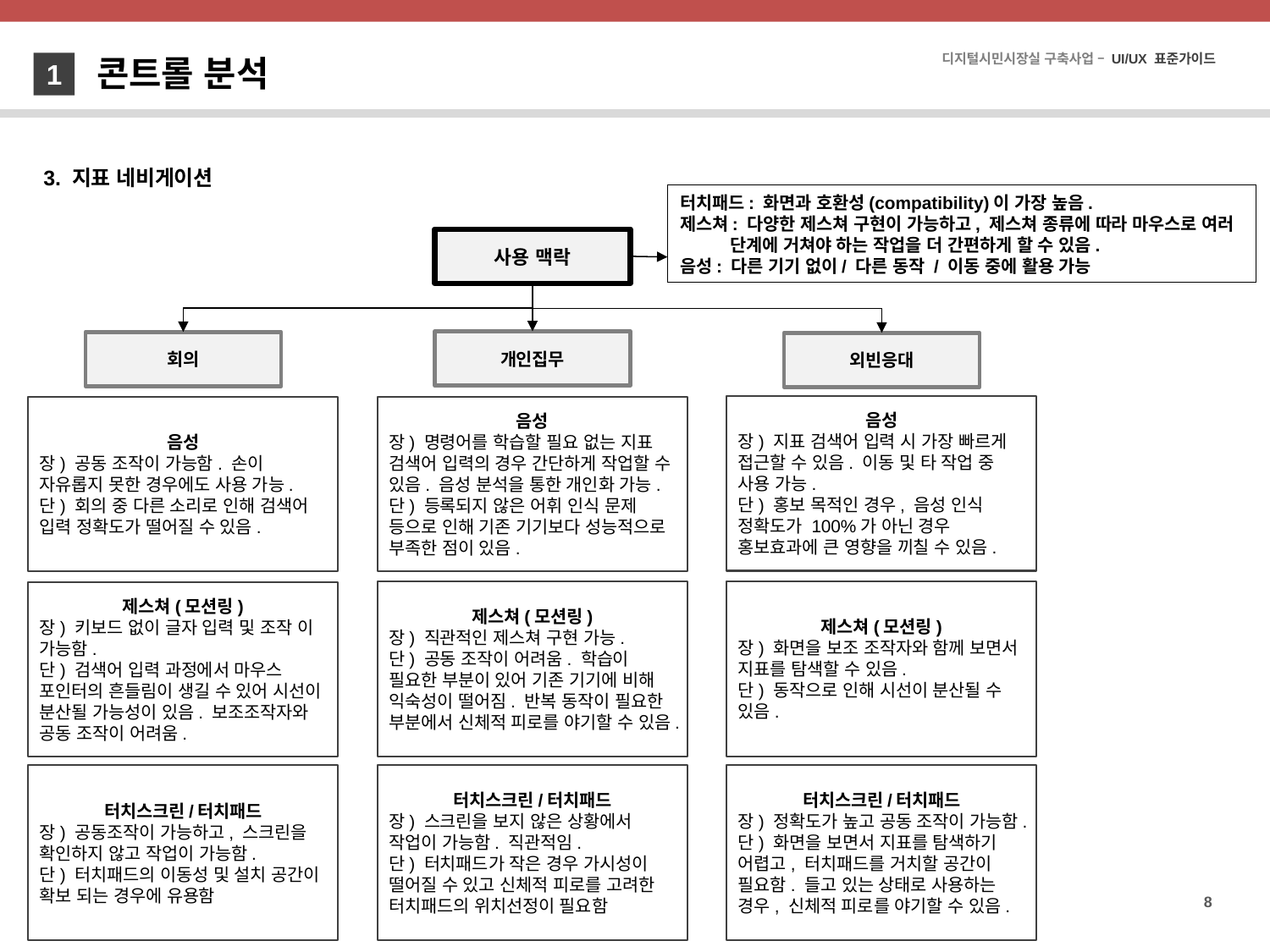

콘트롤 분석
1
3. 지표 네비게이션
터치패드: 화면과 호환성(compatibility)이 가장 높음.
제스쳐: 다양한 제스쳐 구현이 가능하고, 제스쳐 종류에 따라 마우스로 여러 단계에 거쳐야 하는 작업을 더 간편하게 할 수 있음.
음성: 다른 기기 없이/ 다른 동작 / 이동 중에 활용 가능
사용 맥락
개인집무
회의
외빈응대
음성
장) 지표 검색어 입력 시 가장 빠르게 접근할 수 있음. 이동 및 타 작업 중 사용 가능.
단) 홍보 목적인 경우, 음성 인식 정확도가 100%가 아닌 경우 홍보효과에 큰 영향을 끼칠 수 있음.
음성
장) 공동 조작이 가능함. 손이 자유롭지 못한 경우에도 사용 가능.
단) 회의 중 다른 소리로 인해 검색어 입력 정확도가 떨어질 수 있음.
음성
장) 명령어를 학습할 필요 없는 지표 검색어 입력의 경우 간단하게 작업할 수 있음. 음성 분석을 통한 개인화 가능.
단) 등록되지 않은 어휘 인식 문제 등으로 인해 기존 기기보다 성능적으로 부족한 점이 있음.
제스쳐(모션링)
장) 직관적인 제스쳐 구현 가능.
단) 공동 조작이 어려움. 학습이 필요한 부분이 있어 기존 기기에 비해 익숙성이 떨어짐. 반복 동작이 필요한 부분에서 신체적 피로를 야기할 수 있음.
제스쳐(모션링)
장) 화면을 보조 조작자와 함께 보면서 지표를 탐색할 수 있음.
단) 동작으로 인해 시선이 분산될 수 있음.
제스쳐(모션링)
장) 키보드 없이 글자 입력 및 조작 이 가능함.
단) 검색어 입력 과정에서 마우스 포인터의 흔들림이 생길 수 있어 시선이 분산될 가능성이 있음. 보조조작자와 공동 조작이 어려움.
터치스크린/터치패드
장) 공동조작이 가능하고, 스크린을 확인하지 않고 작업이 가능함.
단) 터치패드의 이동성 및 설치 공간이 확보 되는 경우에 유용함
터치스크린/터치패드
장) 스크린을 보지 않은 상황에서 작업이 가능함. 직관적임.
단) 터치패드가 작은 경우 가시성이 떨어질 수 있고 신체적 피로를 고려한 터치패드의 위치선정이 필요함
터치스크린/터치패드
장) 정확도가 높고 공동 조작이 가능함.
단) 화면을 보면서 지표를 탐색하기 어렵고, 터치패드를 거치할 공간이 필요함. 들고 있는 상태로 사용하는 경우, 신체적 피로를 야기할 수 있음.